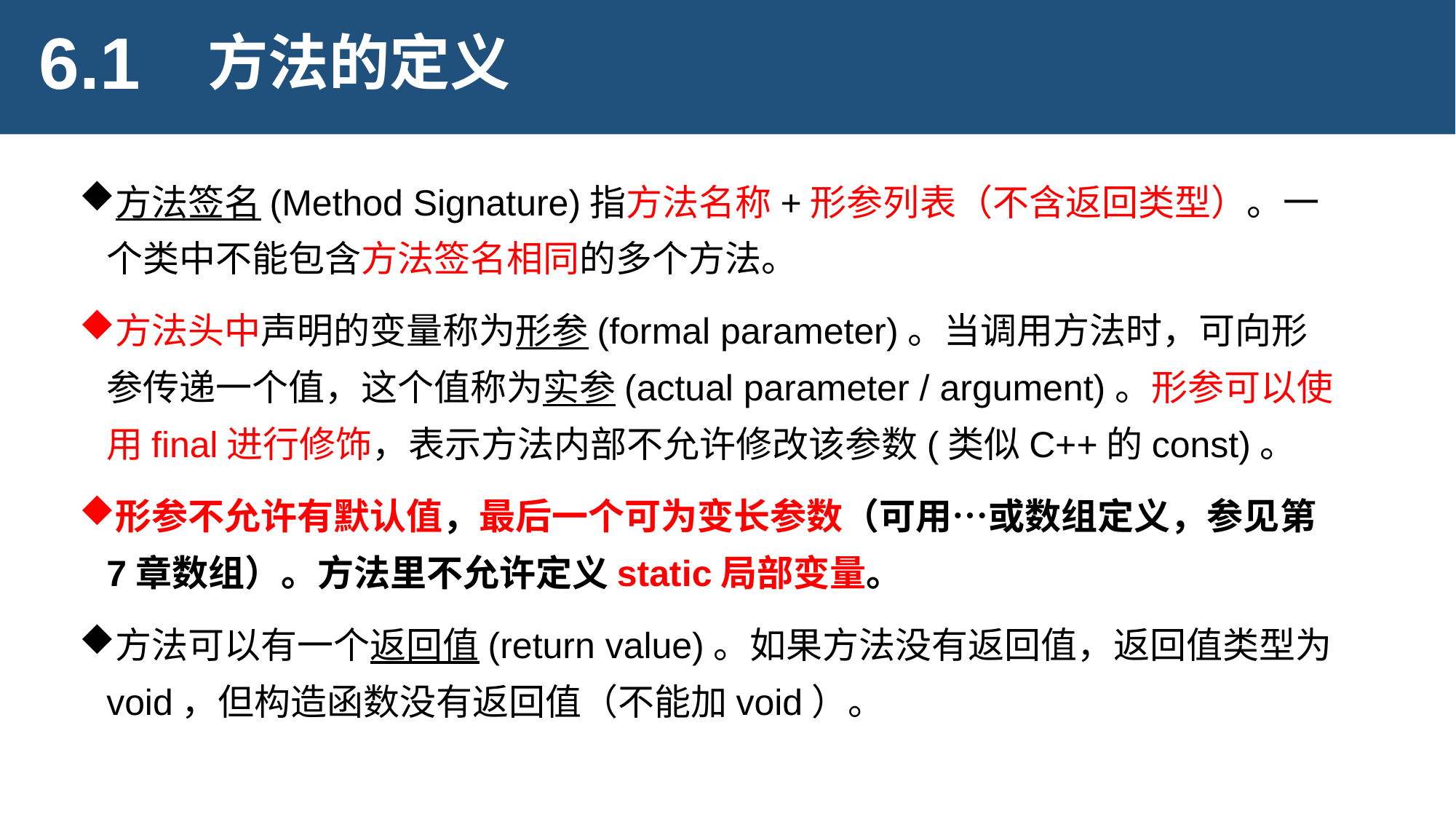

6.1
方法的定义

方法签名(Method Signature)指方法名称+形参列表（不含返回类型）。一个类中不能包含方法签名相同的多个方法。
方法头中声明的变量称为形参(formal parameter)。当调用方法时，可向形参传递一个值，这个值称为实参(actual parameter / argument)。形参可以使用final进行修饰，表示方法内部不允许修改该参数(类似C++的const)。
形参不允许有默认值，最后一个可为变长参数（可用…或数组定义，参见第7章数组）。方法里不允许定义static局部变量。
方法可以有一个返回值(return value)。如果方法没有返回值，返回值类型为void，但构造函数没有返回值（不能加void）。